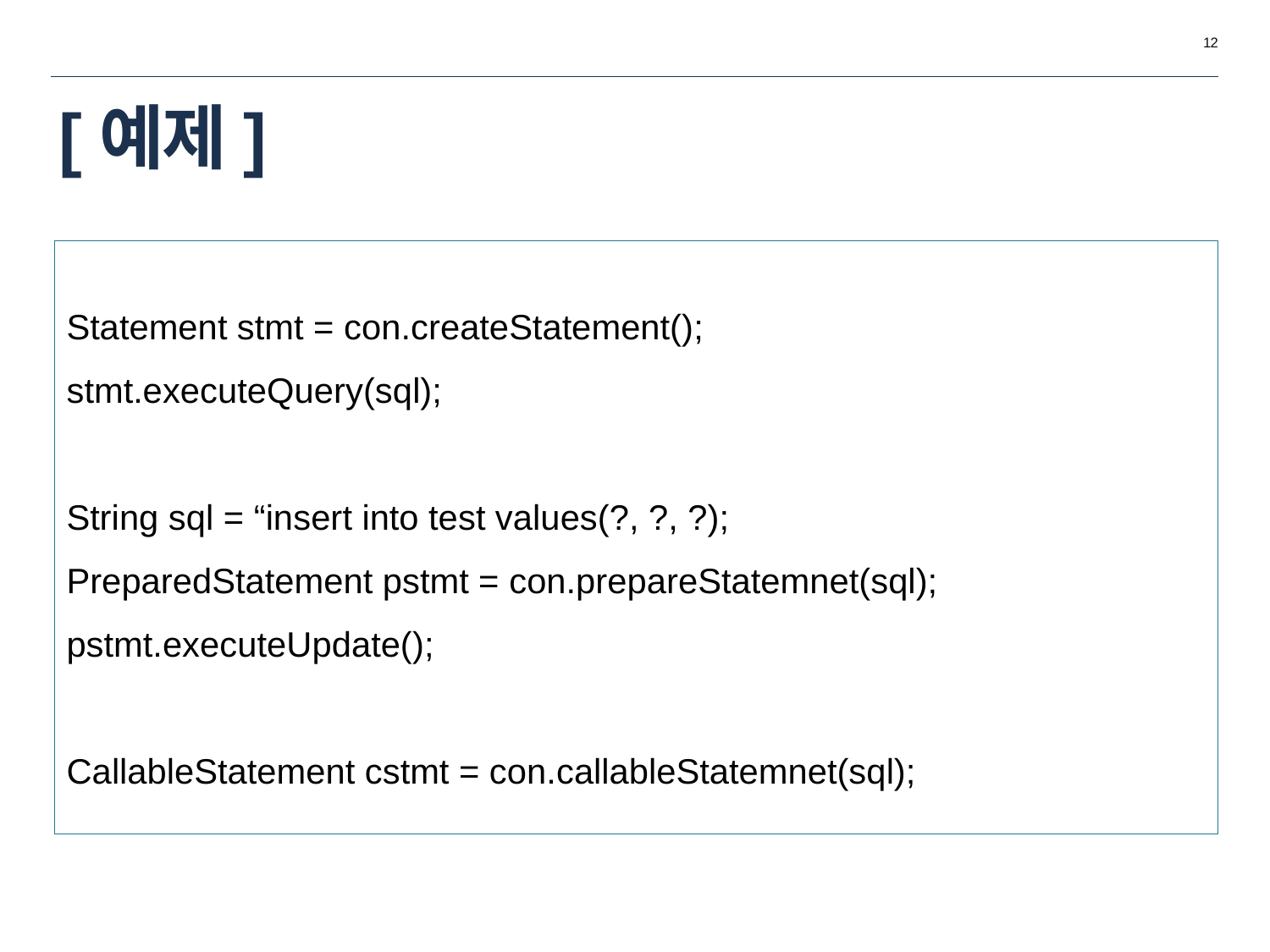

12
# [예제]
Statement stmt = con.createStatement();
stmt.executeQuery(sql);

String sql = “insert into test values(?, ?, ?);
PreparedStatement pstmt = con.prepareStatemnet(sql);
pstmt.executeUpdate();

CallableStatement cstmt = con.callableStatemnet(sql);